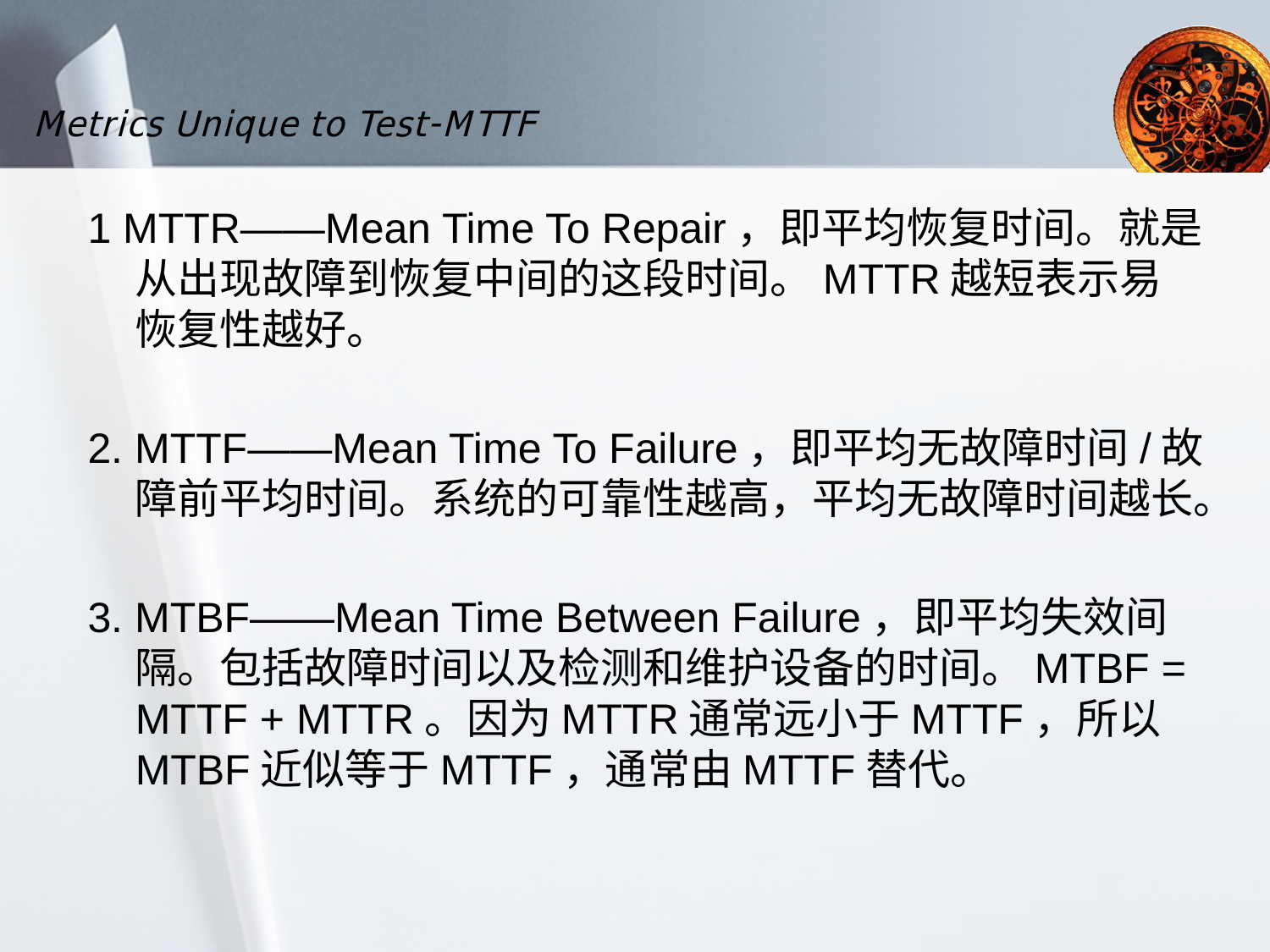

Metrics Unique to Test-MTTF
1 MTTR——Mean Time To Repair，即平均恢复时间。就是从出现故障到恢复中间的这段时间。MTTR越短表示易恢复性越好。

2. MTTF——Mean Time To Failure，即平均无故障时间/故障前平均时间。系统的可靠性越高，平均无故障时间越长。

3. MTBF——Mean Time Between Failure，即平均失效间隔。包括故障时间以及检测和维护设备的时间。MTBF = MTTF + MTTR。因为MTTR通常远小于MTTF，所以MTBF近似等于MTTF，通常由MTTF替代。